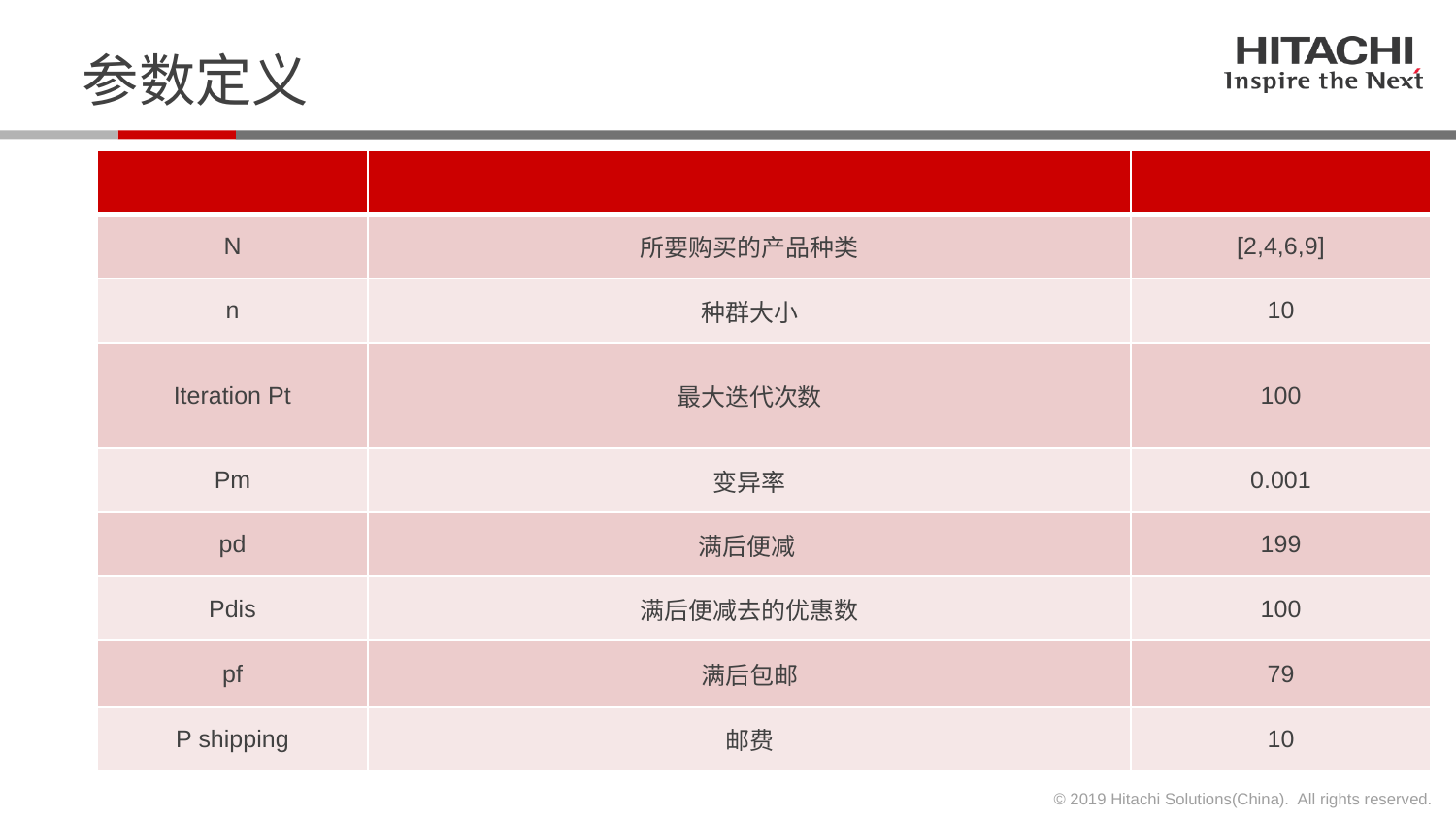

参数定义
|  |  |  |
| --- | --- | --- |
| N | 所要购买的产品种类 | [2,4,6,9] |
| n | 种群大小 | 10 |
| Iteration Pt | 最大迭代次数 | 100 |
| Pm | 变异率 | 0.001 |
| pd | 满后便减 | 199 |
| Pdis | 满后便减去的优惠数 | 100 |
| pf | 满后包邮 | 79 |
| P shipping | 邮费 | 10 |